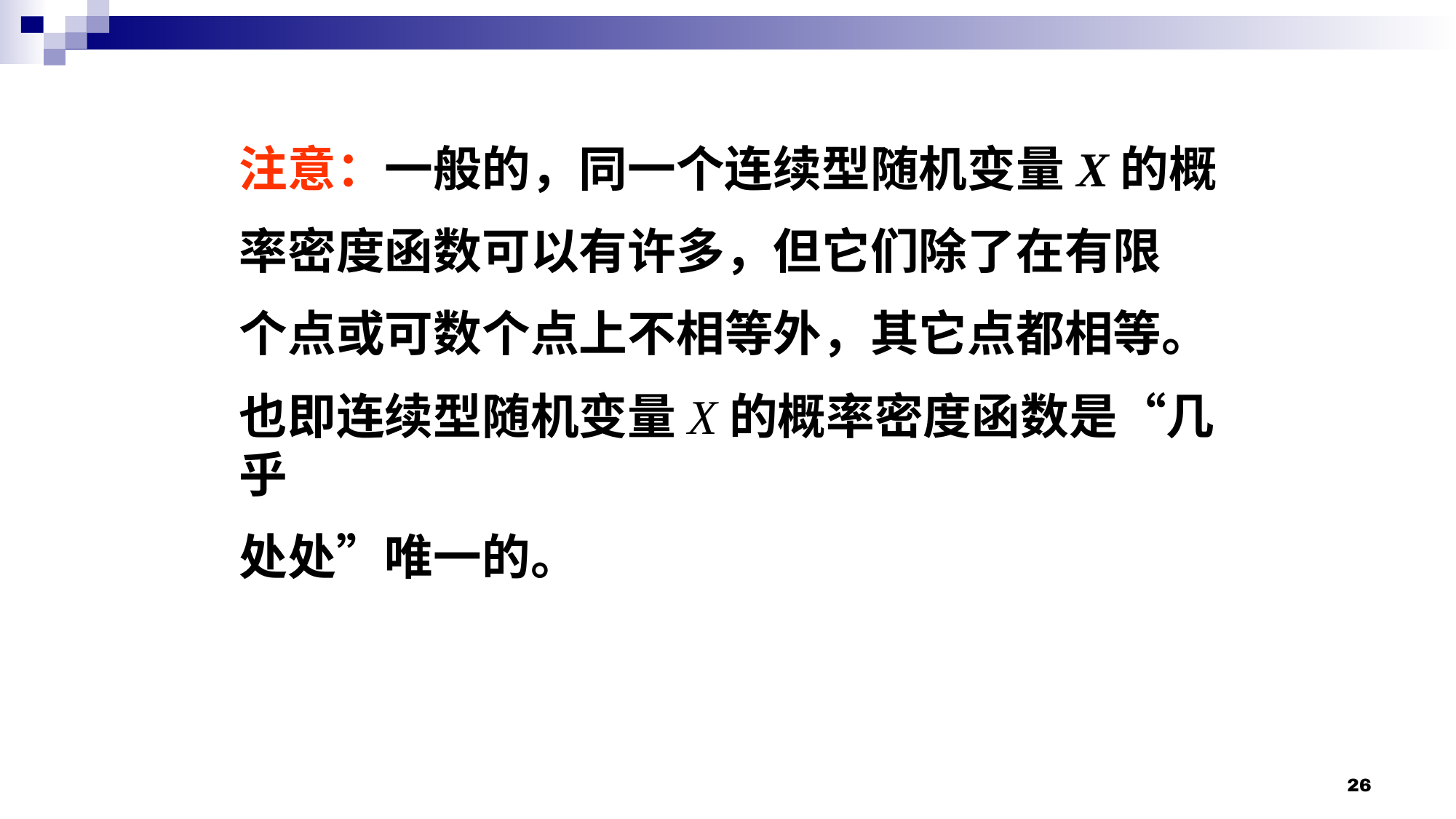

注意：一般的，同一个连续型随机变量X的概
率密度函数可以有许多，但它们除了在有限
个点或可数个点上不相等外，其它点都相等。
也即连续型随机变量X的概率密度函数是“几乎
处处”唯一的。
26